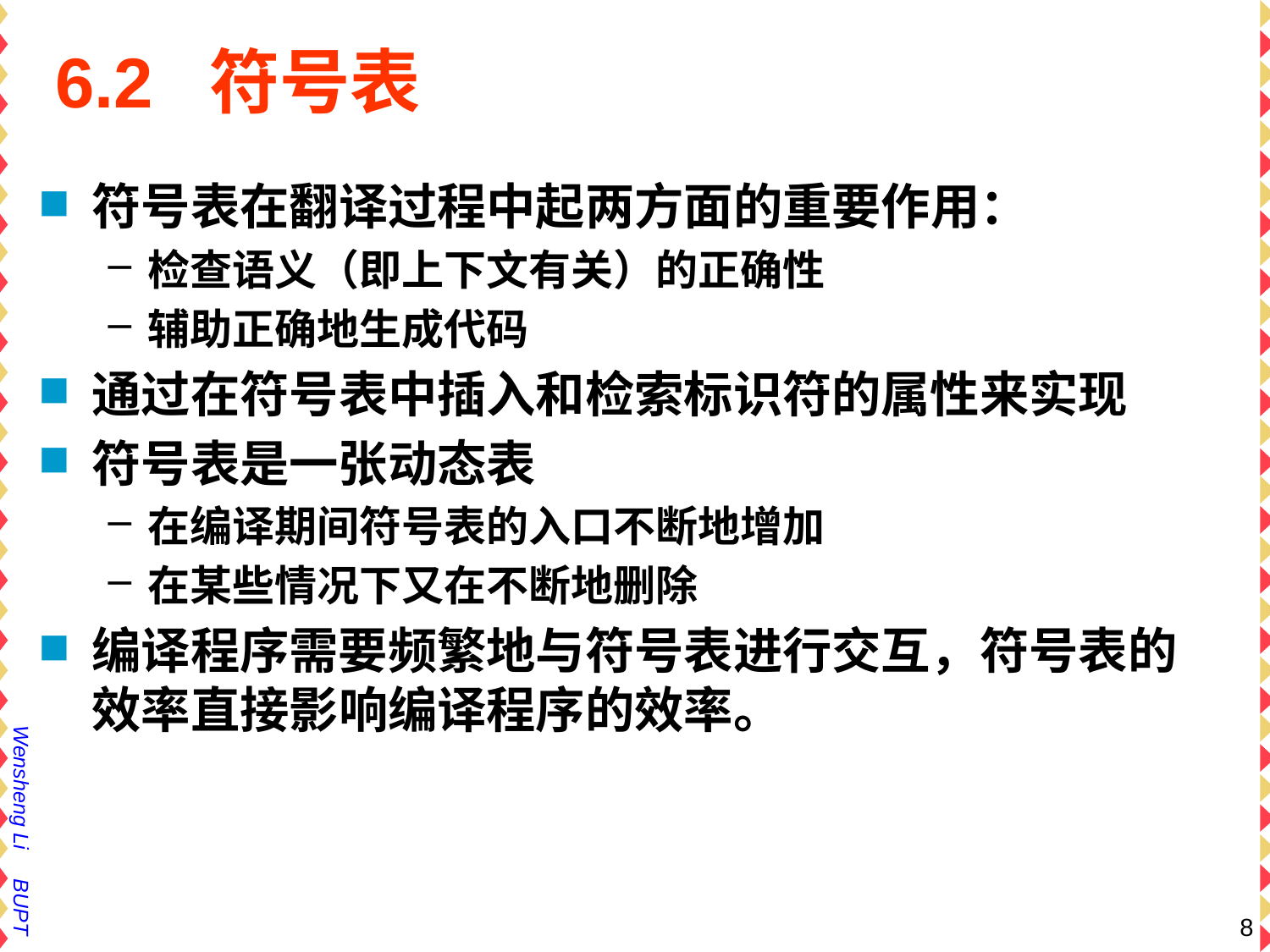

# 6.2  符号表
符号表在翻译过程中起两方面的重要作用：
检查语义（即上下文有关）的正确性
辅助正确地生成代码
通过在符号表中插入和检索标识符的属性来实现
符号表是一张动态表
在编译期间符号表的入口不断地增加
在某些情况下又在不断地删除
编译程序需要频繁地与符号表进行交互，符号表的效率直接影响编译程序的效率。
8